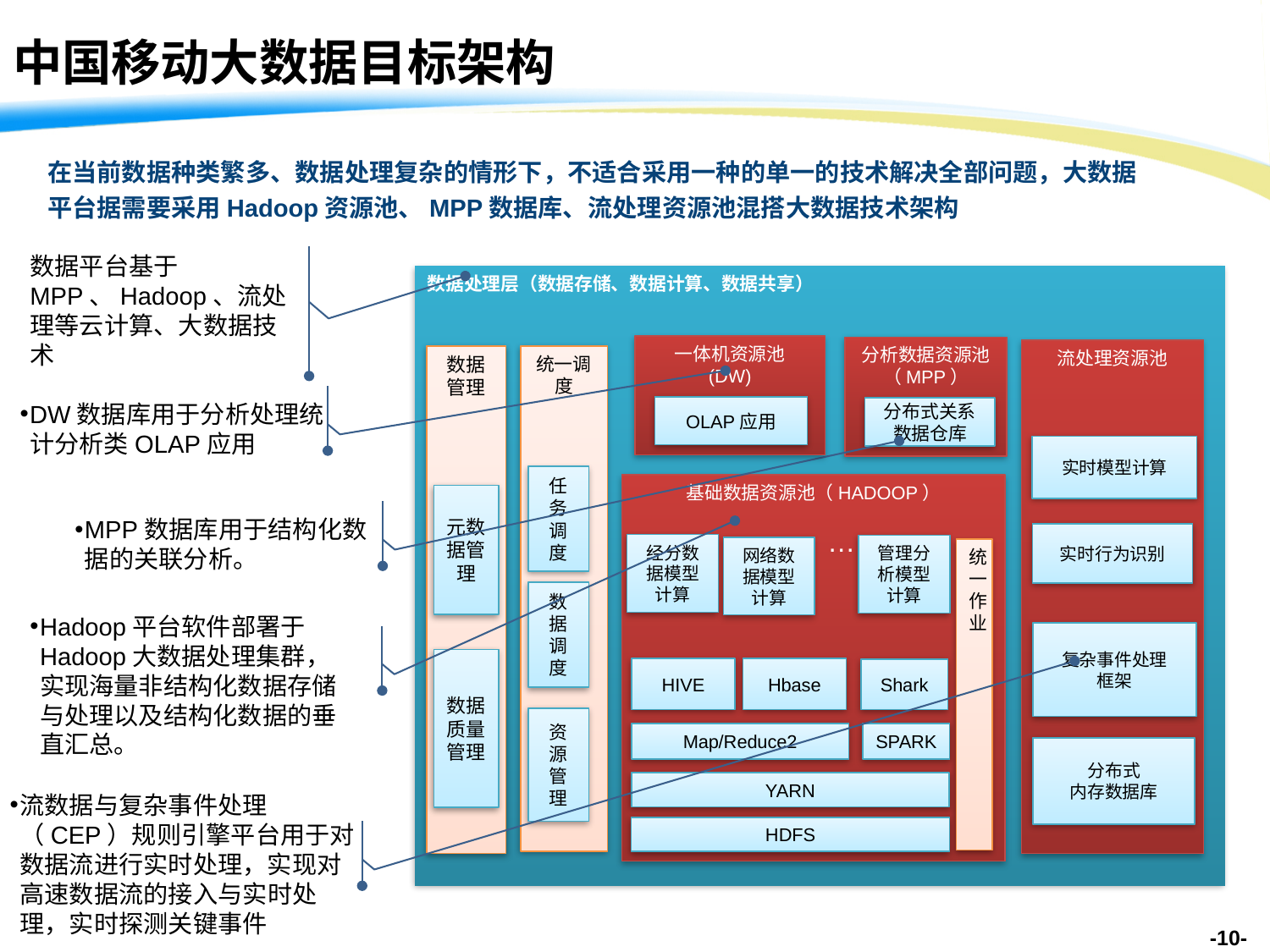

# 中国移动大数据目标架构
在当前数据种类繁多、数据处理复杂的情形下，不适合采用一种的单一的技术解决全部问题，大数据平台据需要采用Hadoop资源池、MPP数据库、流处理资源池混搭大数据技术架构
数据平台基于MPP、Hadoop、流处理等云计算、大数据技术

数据处理层（数据存储、数据计算、数据共享）
一体机资源池
(DW)
分析数据资源池（MPP）
流处理资源池
数据管理
统一调度

DW数据库用于分析处理统计分析类OLAP应用
OLAP应用
分布式关系数据仓库
实时模型计算
任务调度
基础数据资源池（HADOOP）
元数据管理

MPP数据库用于结构化数据的关联分析。
…
实时行为识别
经分数据模型计算
管理分析模型计算
网络数据模型计算
统一作业
数据调度
Hadoop平台软件部署于Hadoop大数据处理集群，实现海量非结构化数据存储与处理以及结构化数据的垂直汇总。
复杂事件处理
框架

数据质量管理
HIVE
Hbase
Shark
资源管理
Map/Reduce2
SPARK
分布式
内存数据库
YARN
流数据与复杂事件处理（CEP）规则引擎平台用于对数据流进行实时处理，实现对高速数据流的接入与实时处理，实时探测关键事件
HDFS